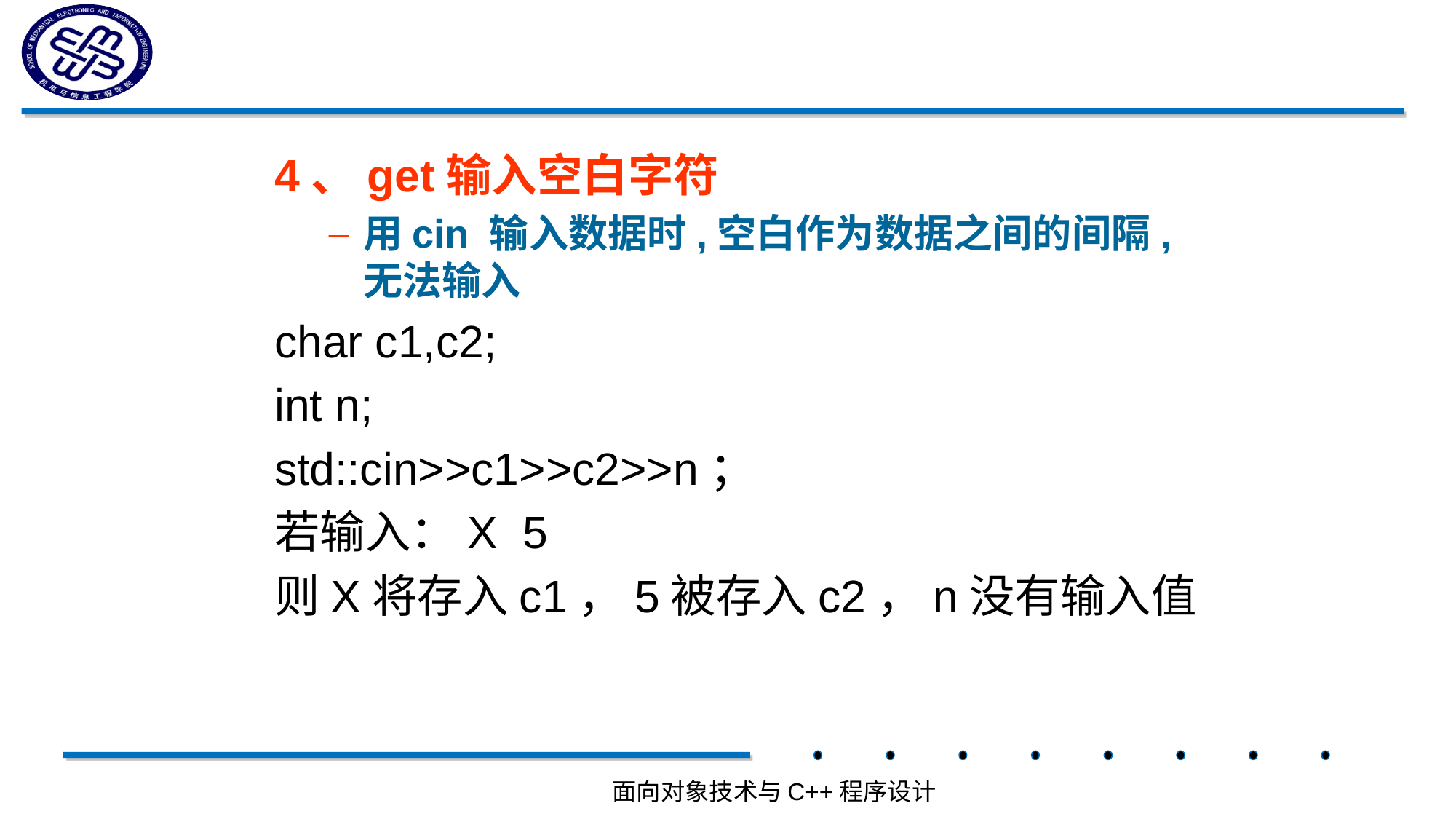

#
4、get输入空白字符
用cin 输入数据时,空白作为数据之间的间隔,无法输入
char c1,c2;
int n;
std::cin>>c1>>c2>>n；
若输入：X  5
则X将存入c1，5被存入c2，n没有输入值

面向对象技术与C++程序设计
9